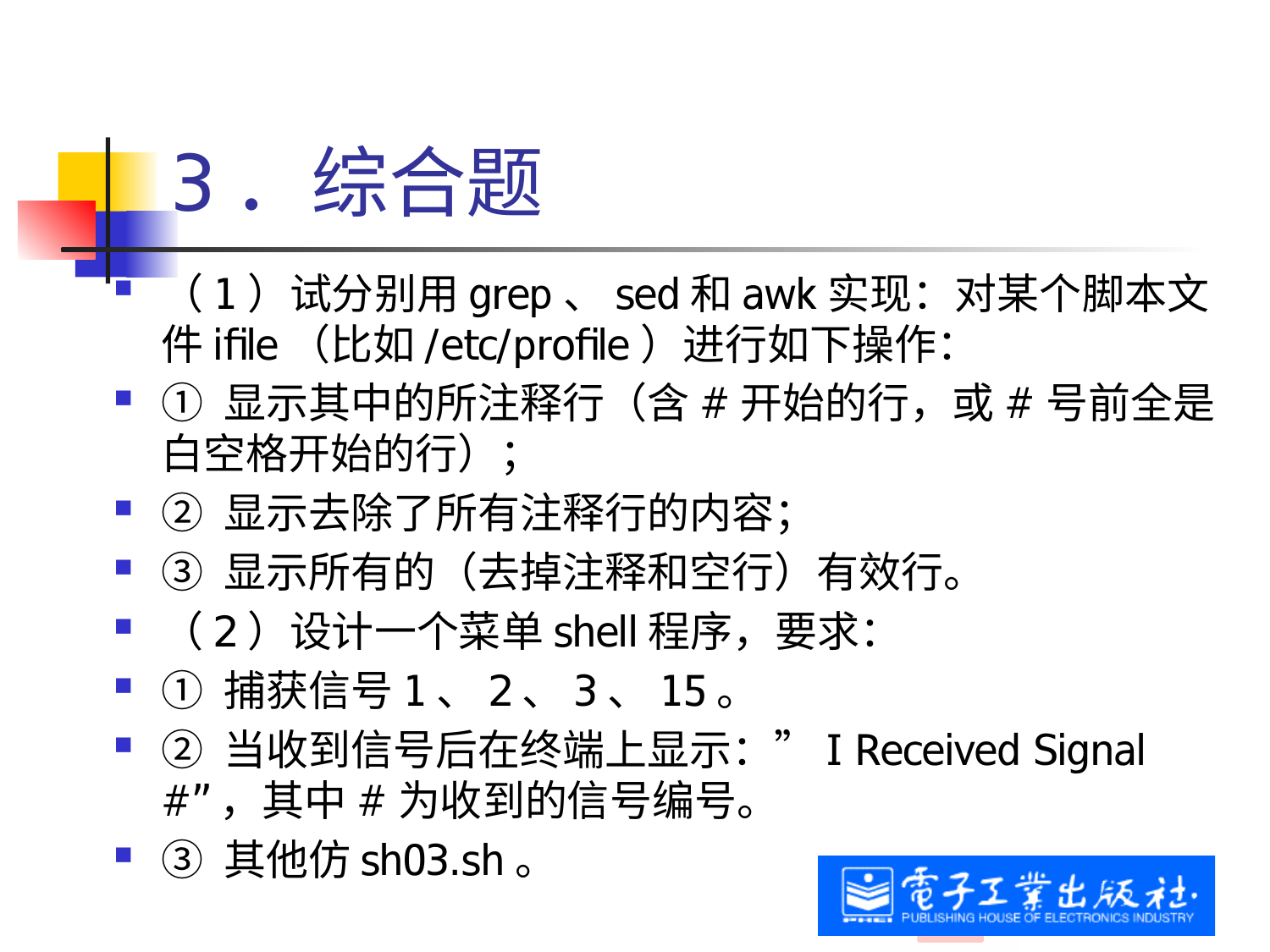

# 3．综合题
（1）试分别用grep、sed和awk实现：对某个脚本文件ifile（比如/etc/profile）进行如下操作：
① 显示其中的所注释行（含#开始的行，或#号前全是白空格开始的行）；
② 显示去除了所有注释行的内容；
③ 显示所有的（去掉注释和空行）有效行。
（2）设计一个菜单shell程序，要求：
① 捕获信号1、2、3、15。
② 当收到信号后在终端上显示：”I Received Signal #”，其中#为收到的信号编号。
③ 其他仿sh03.sh。